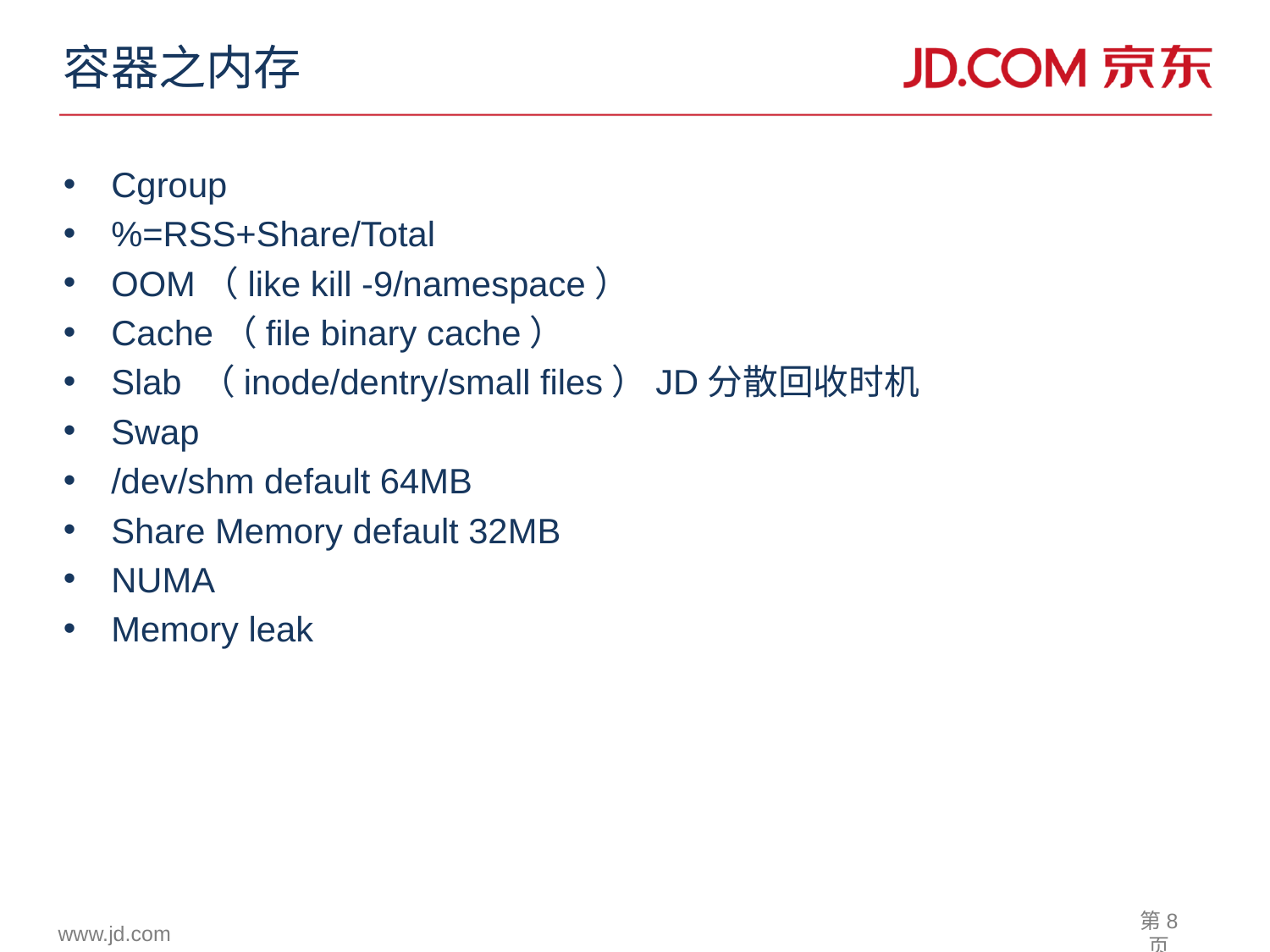

容器之内存
Cgroup
%=RSS+Share/Total
OOM（like kill -9/namespace）
Cache（file binary cache）
Slab （inode/dentry/small files）JD分散回收时机
Swap
/dev/shm default 64MB
Share Memory default 32MB
NUMA
Memory leak

第8页